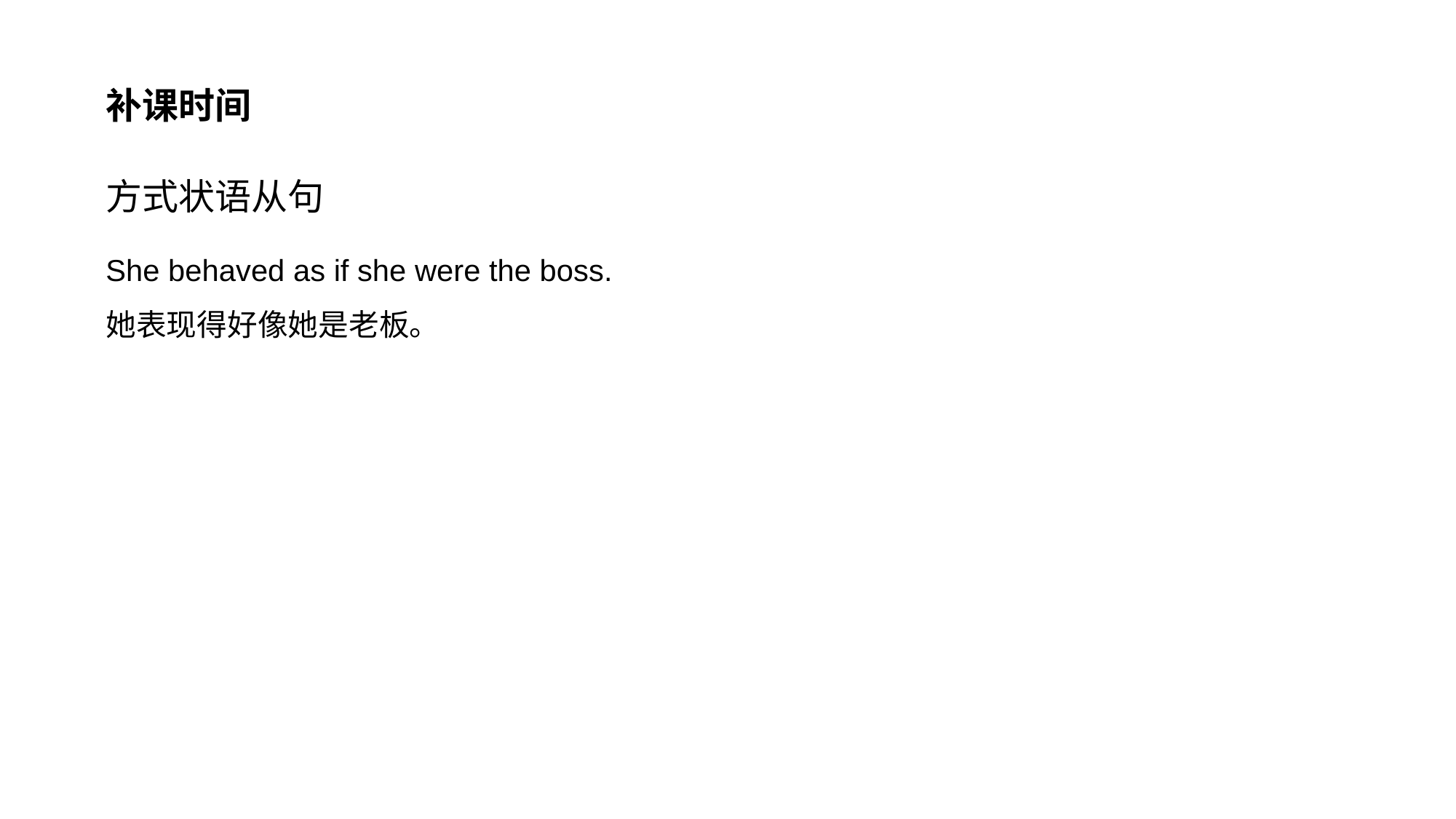

补课时间
方式状语从句
She behaved as if she were the boss.
她表现得好像她是老板。